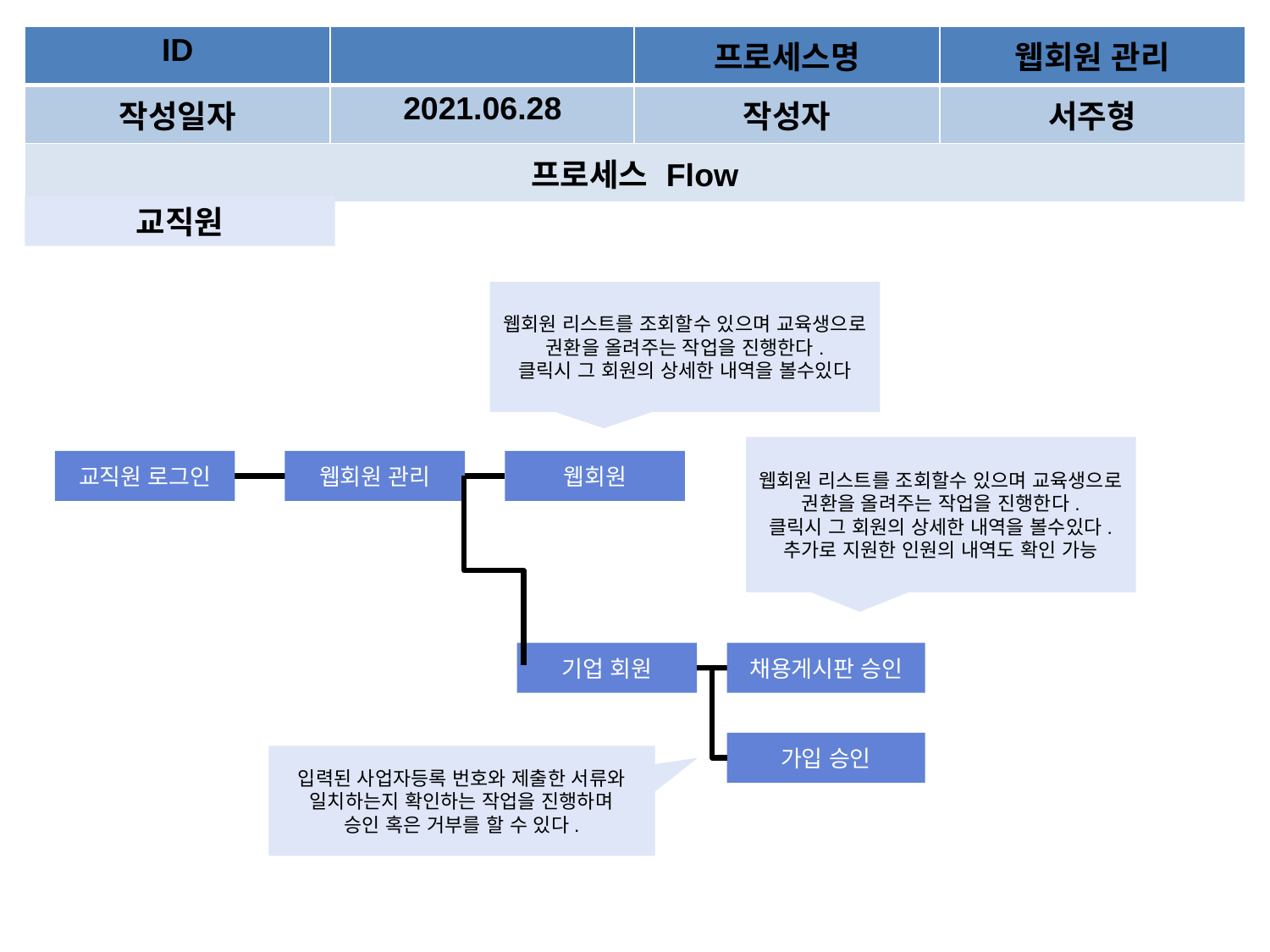

| ID |  |  | 프로세스명 | 웹회원 관리 |
| --- | --- | --- | --- | --- |
| 작성일자 |  | 2021.06.28 | 작성자 | 서주형 |
| 프로세스 Flow |  |  |  |  |
교직원
웹회원 리스트를 조회할수 있으며 교육생으로 권환을 올려주는 작업을 진행한다.
클릭시 그 회원의 상세한 내역을 볼수있다
웹회원 리스트를 조회할수 있으며 교육생으로 권환을 올려주는 작업을 진행한다.
클릭시 그 회원의 상세한 내역을 볼수있다.
추가로 지원한 인원의 내역도 확인 가능
교직원 로그인
웹회원 관리
웹회원
기업 회원
채용게시판 승인
가입 승인
입력된 사업자등록 번호와 제출한 서류와 일치하는지 확인하는 작업을 진행하며
승인 혹은 거부를 할 수 있다.